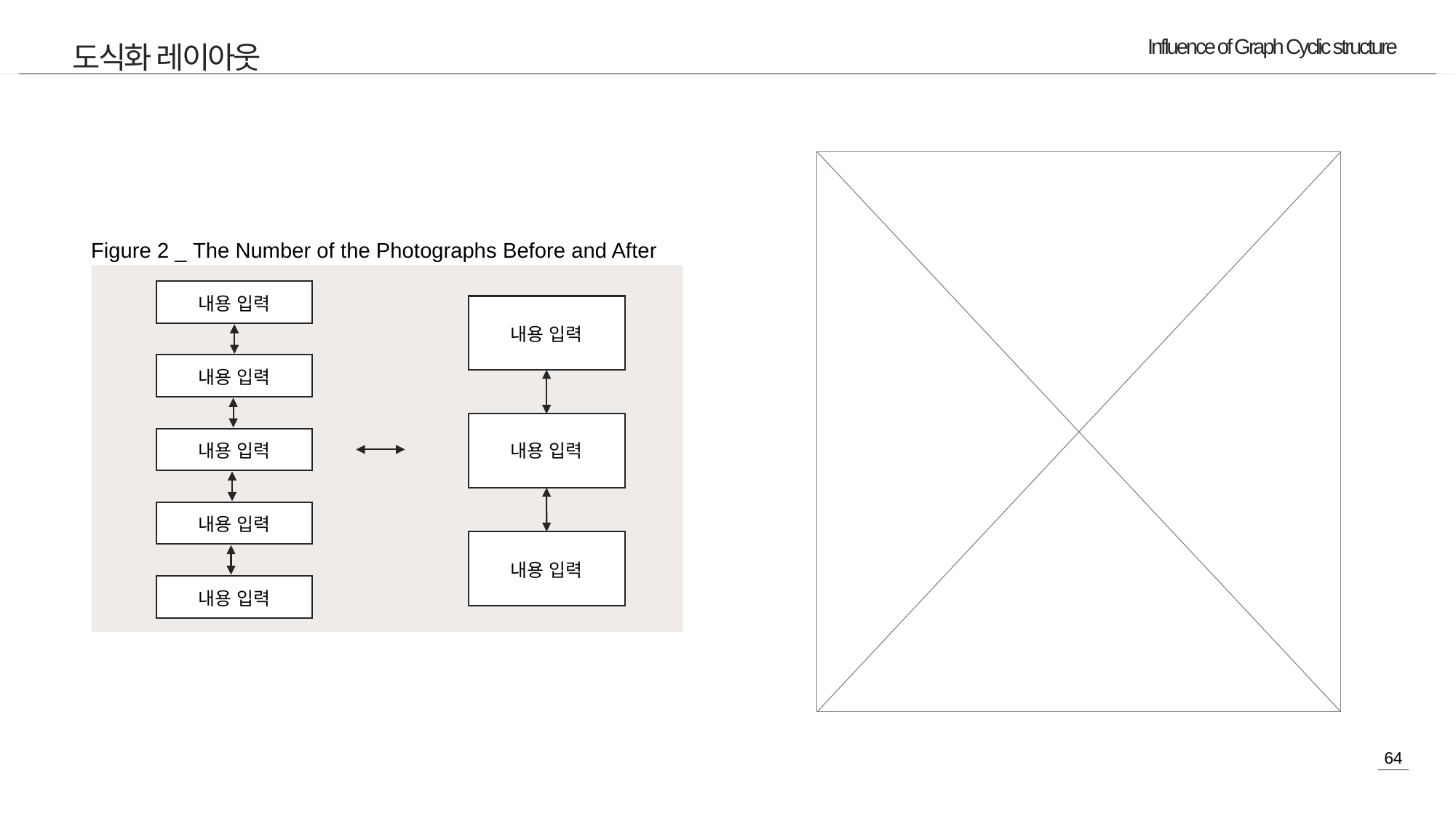

도식화 레이아웃

Figure 2 _ The Number of the Photographs Before and After

내용 입력

내용 입력

내용 입력

내용 입력
내용 입력

내용 입력

내용 입력

내용 입력